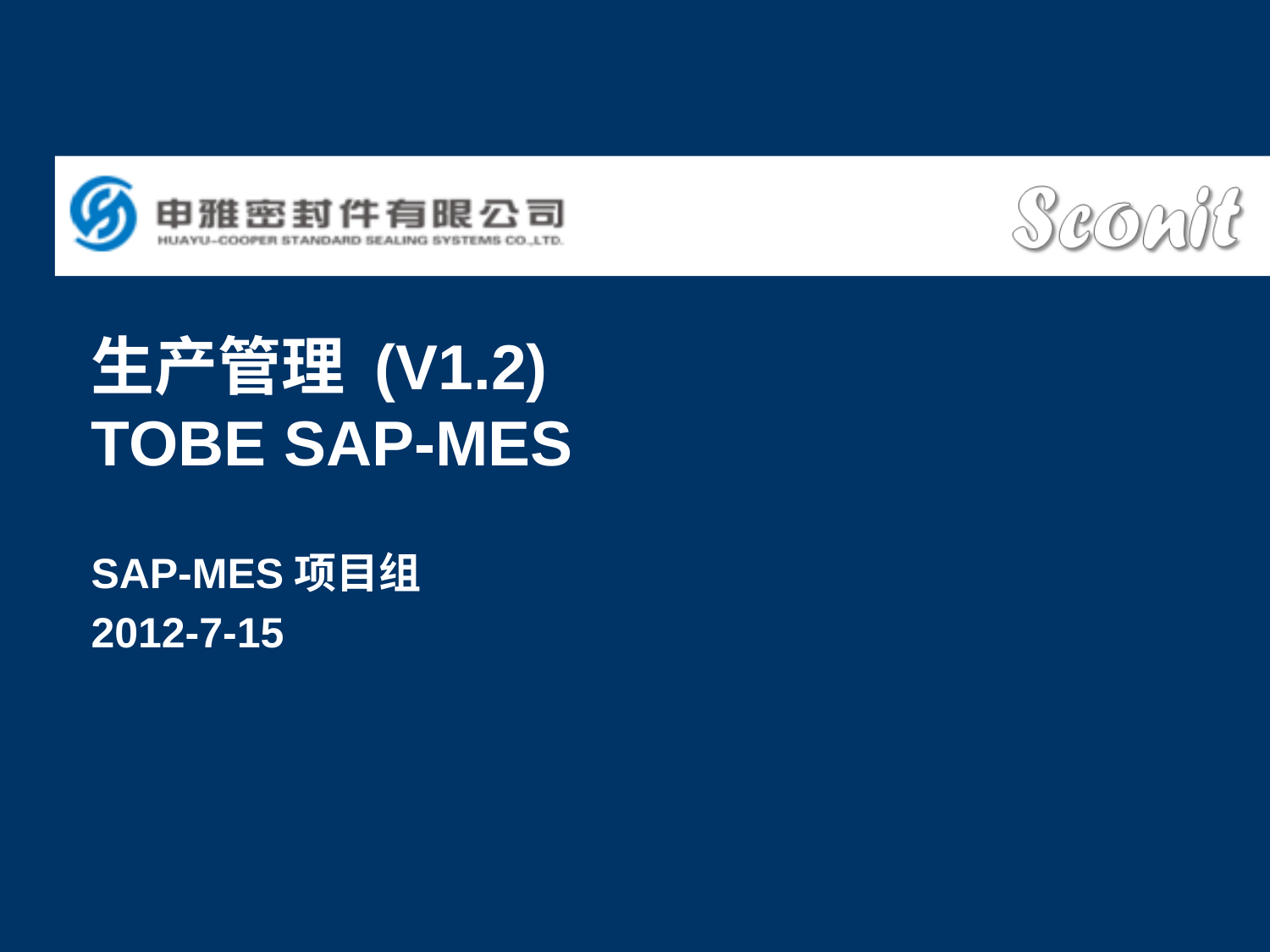

# 生产管理 (V1.2) TOBE SAP-MES
SAP-MES项目组
2012-7-15